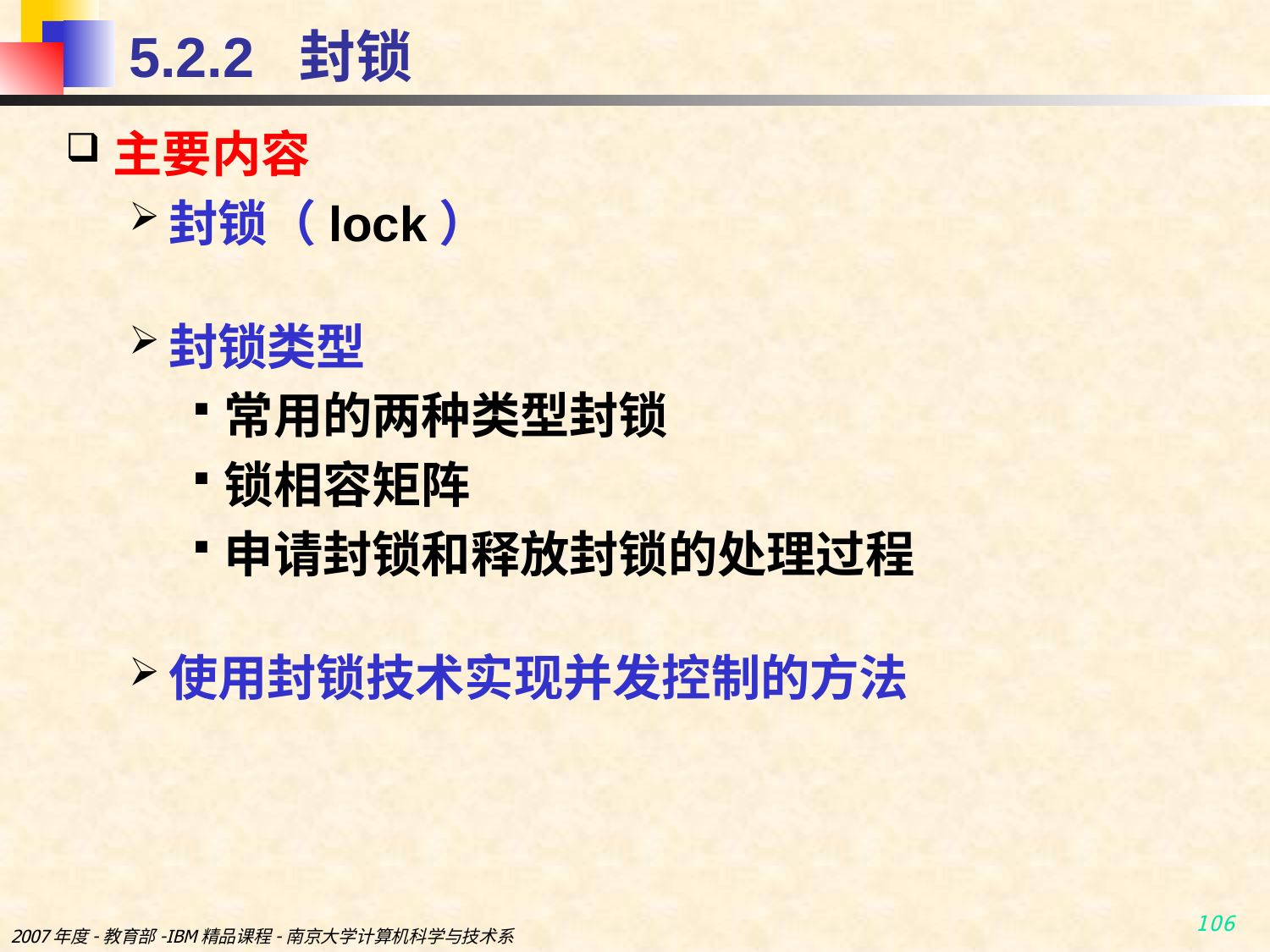

# 5.2.2  封锁
主要内容
封锁（lock）

封锁类型
常用的两种类型封锁
锁相容矩阵
申请封锁和释放封锁的处理过程

使用封锁技术实现并发控制的方法
106